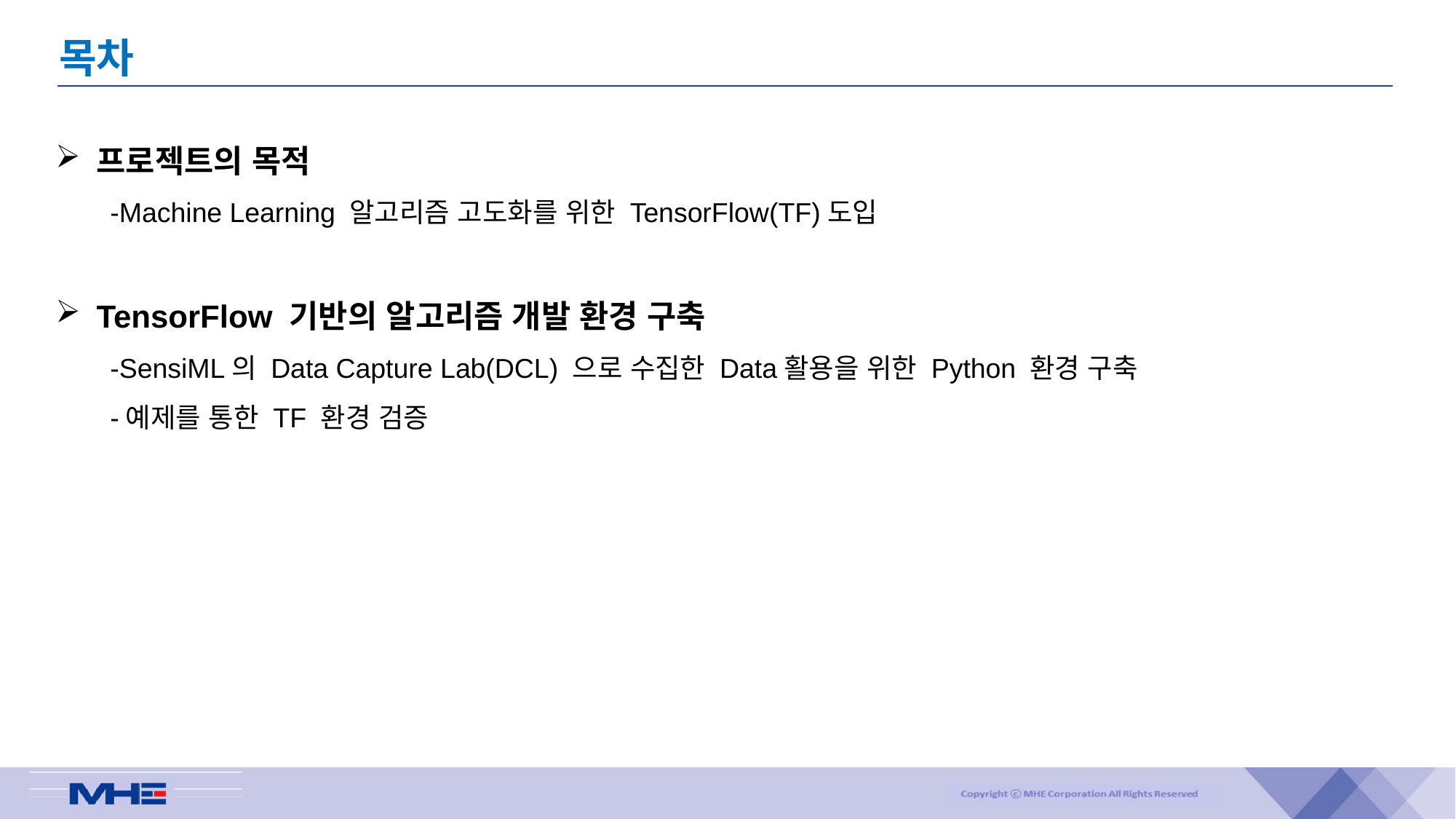

목차
프로젝트의 목적
-Machine Learning 알고리즘 고도화를 위한 TensorFlow(TF)도입

TensorFlow 기반의 알고리즘 개발 환경 구축
-SensiML의 Data Capture Lab(DCL) 으로 수집한 Data활용을 위한 Python 환경 구축
-예제를 통한 TF 환경 검증